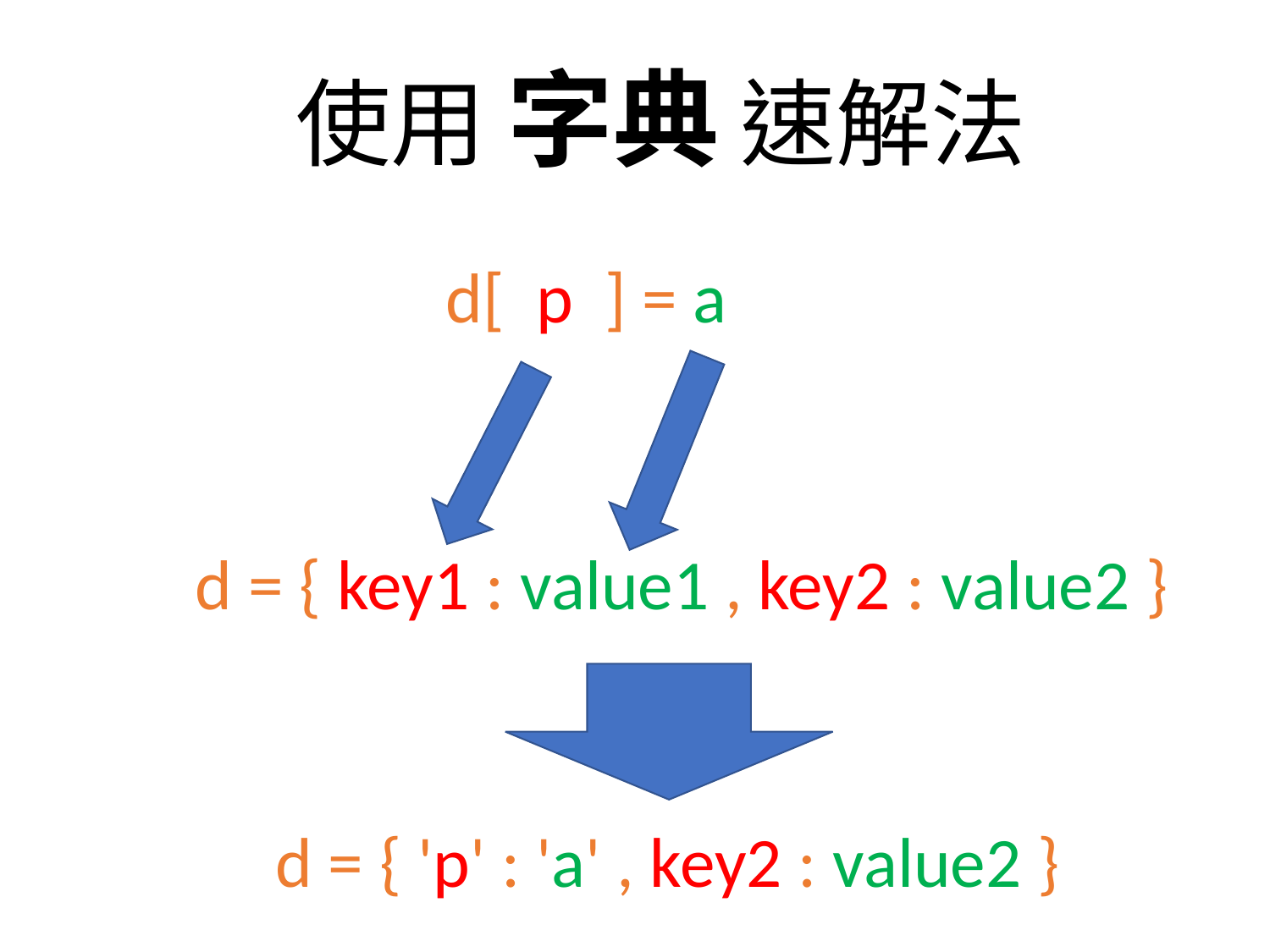

使用 字典 速解法
d[  p  ] = a

d = { key1 : value1 , key2 : value2 }

d = { 'p' : 'a' , key2 : value2 }